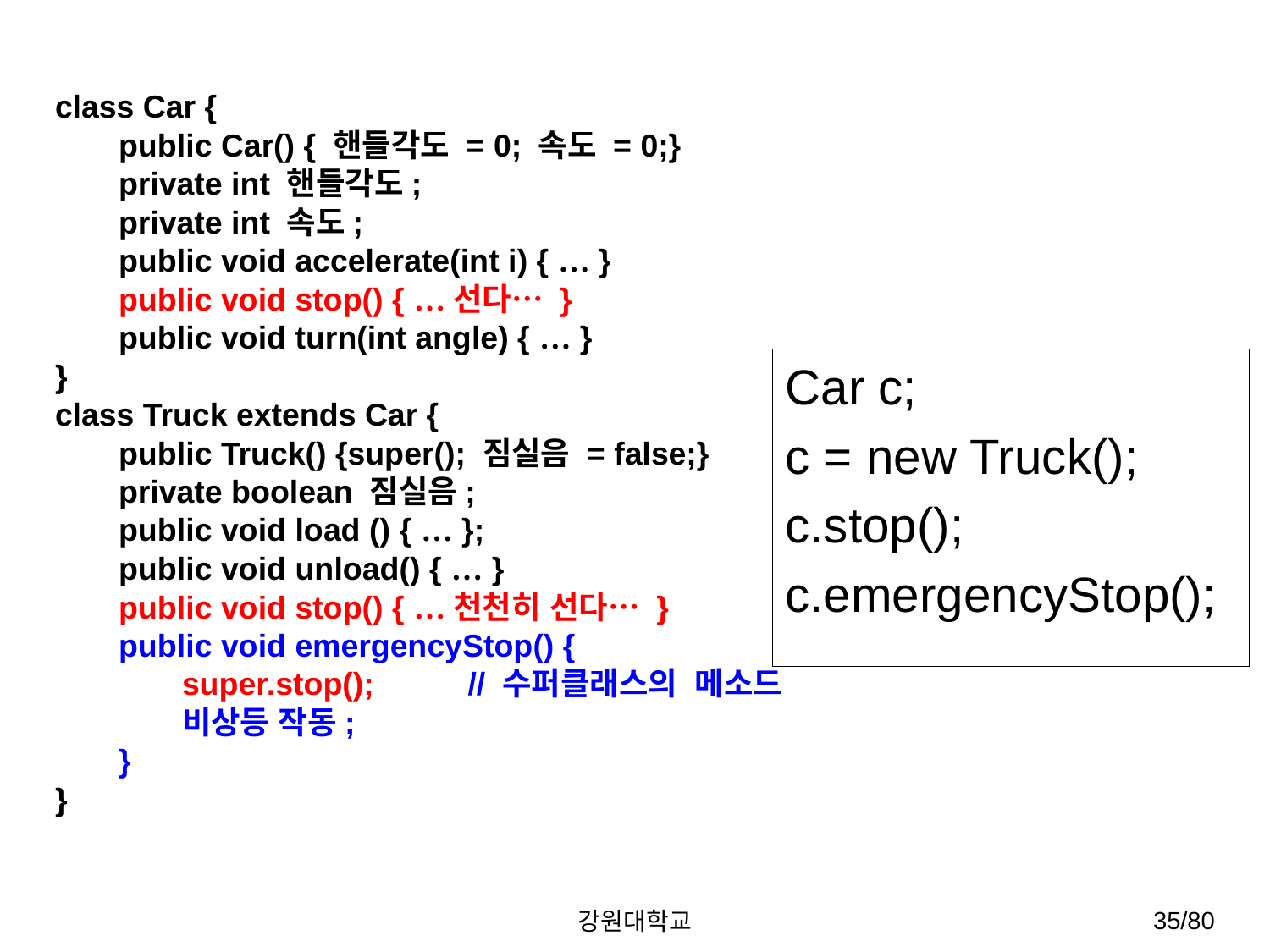

class Car {
public Car() { 핸들각도 = 0; 속도 = 0;}
private int 핸들각도;
private int 속도;
public void accelerate(int i) { … }
public void stop() { …선다… }
public void turn(int angle) { … }
}
class Truck extends Car {
public Truck() {super(); 짐실음 = false;}
private boolean 짐실음;
public void load () { … };
public void unload() { … }
public void stop() { …천천히 선다… }
public void emergencyStop() {
super.stop(); 	// 수퍼클래스의  메소드
비상등 작동;
}
}
Car c;
c = new Truck();
c.stop();
c.emergencyStop();

강원대학교